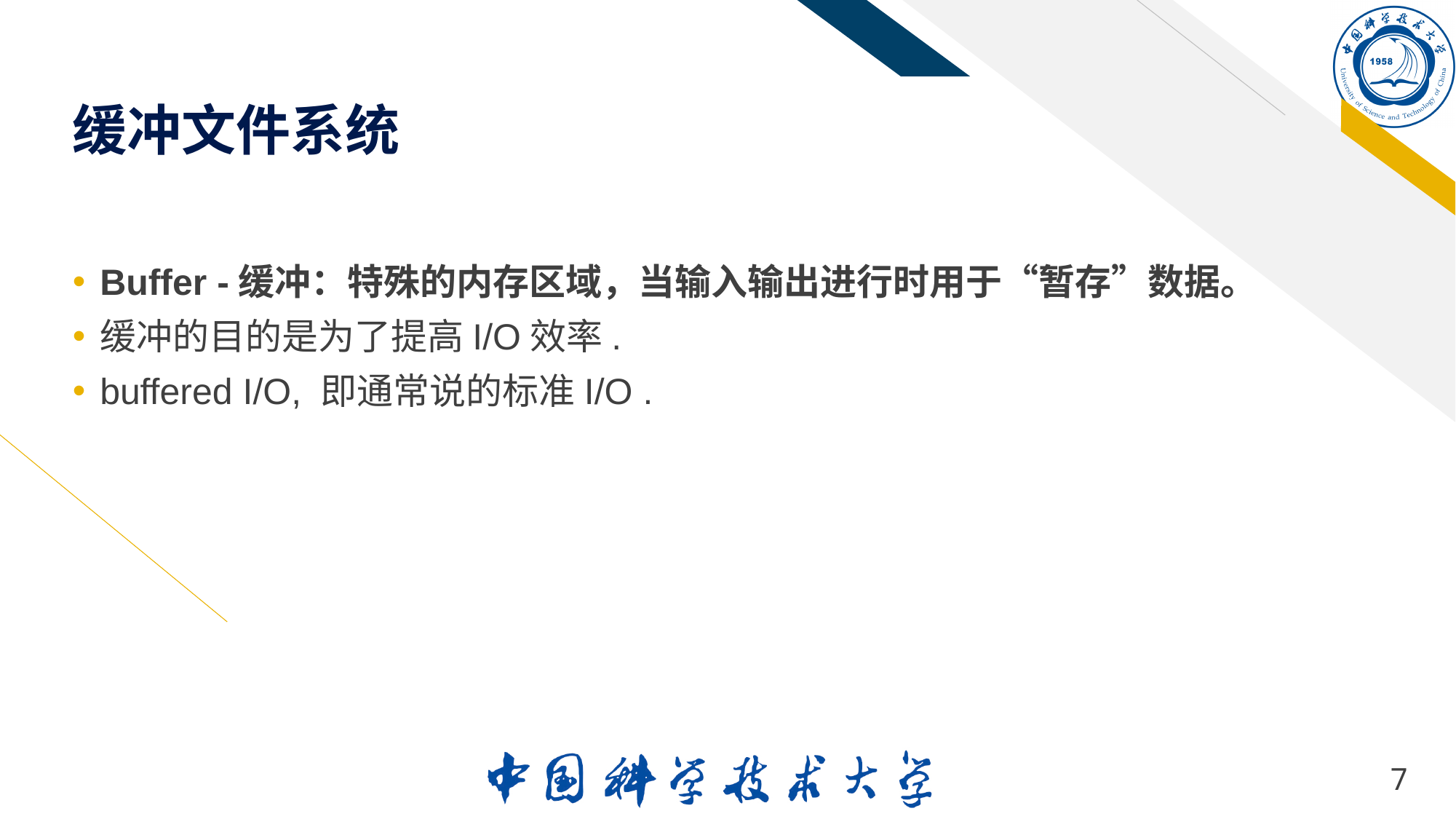

# 缓冲文件系统

Buffer -缓冲：特殊的内存区域，当输入输出进行时用于“暂存”数据。
缓冲的目的是为了提高I/O效率.
buffered I/O, 即通常说的标准I/O .
7